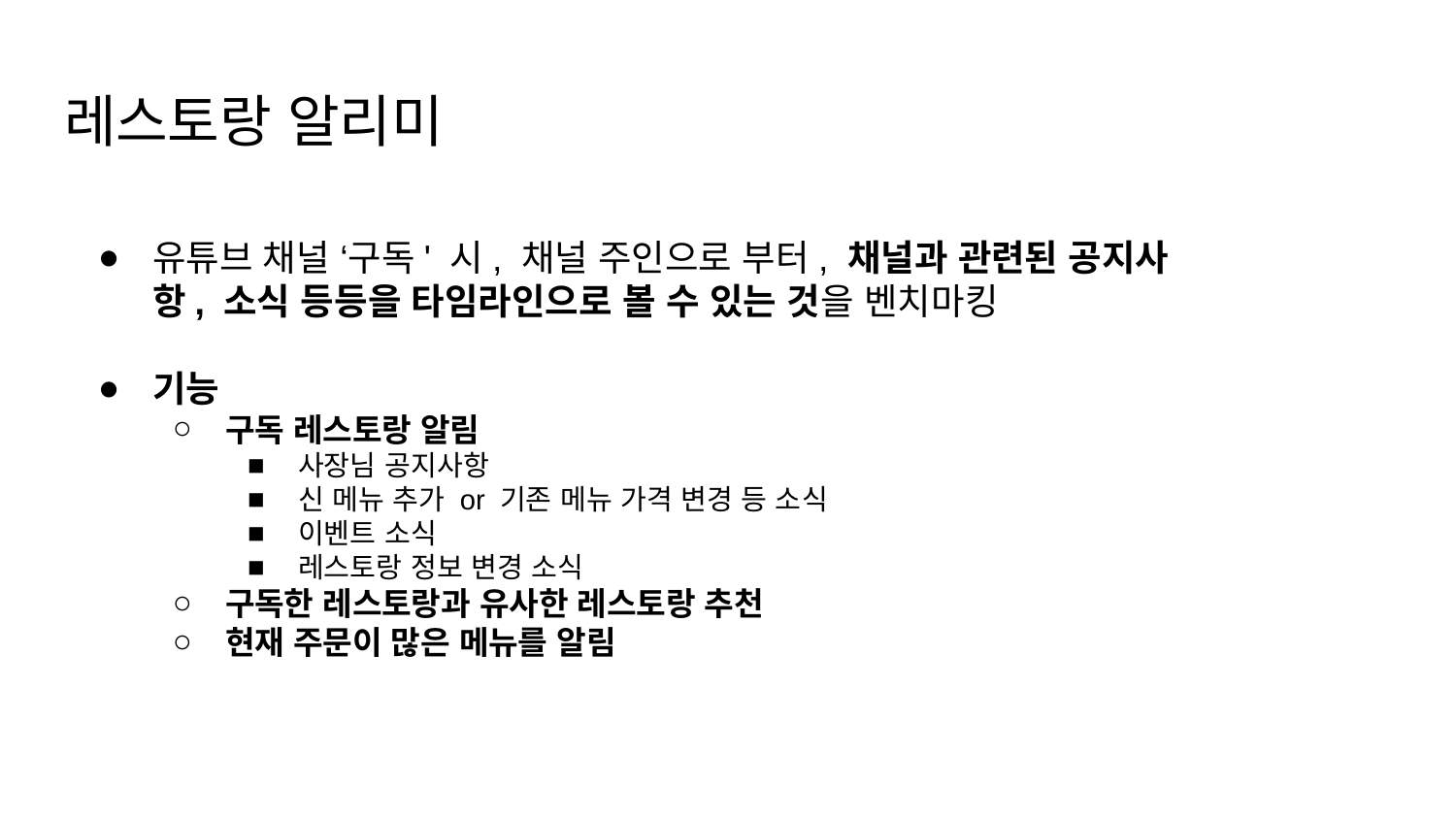

# 레스토랑 알리미
유튜브 채널 ‘구독' 시, 채널 주인으로 부터, 채널과 관련된 공지사항, 소식 등등을 타임라인으로 볼 수 있는 것을 벤치마킹

기능
구독 레스토랑 알림
사장님 공지사항
신 메뉴 추가 or 기존 메뉴 가격 변경 등 소식
이벤트 소식
레스토랑 정보 변경 소식
구독한 레스토랑과 유사한 레스토랑 추천
현재 주문이 많은 메뉴를 알림